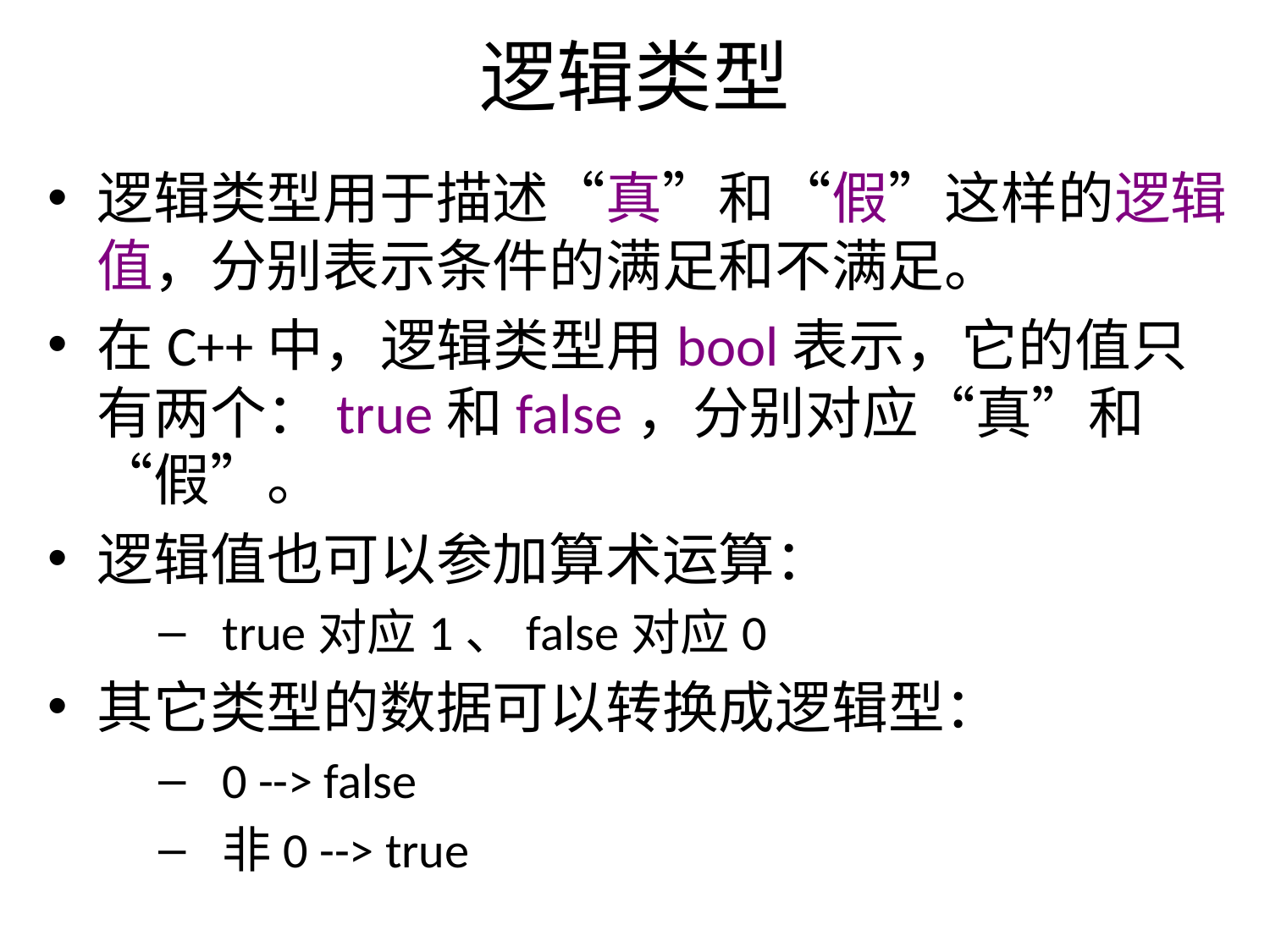

# 逻辑类型
逻辑类型用于描述“真”和“假”这样的逻辑值，分别表示条件的满足和不满足。
在C++中，逻辑类型用bool表示，它的值只有两个：true和false，分别对应“真”和“假”。
逻辑值也可以参加算术运算：
true对应1、false对应0
其它类型的数据可以转换成逻辑型：
0 --> false
非0 --> true